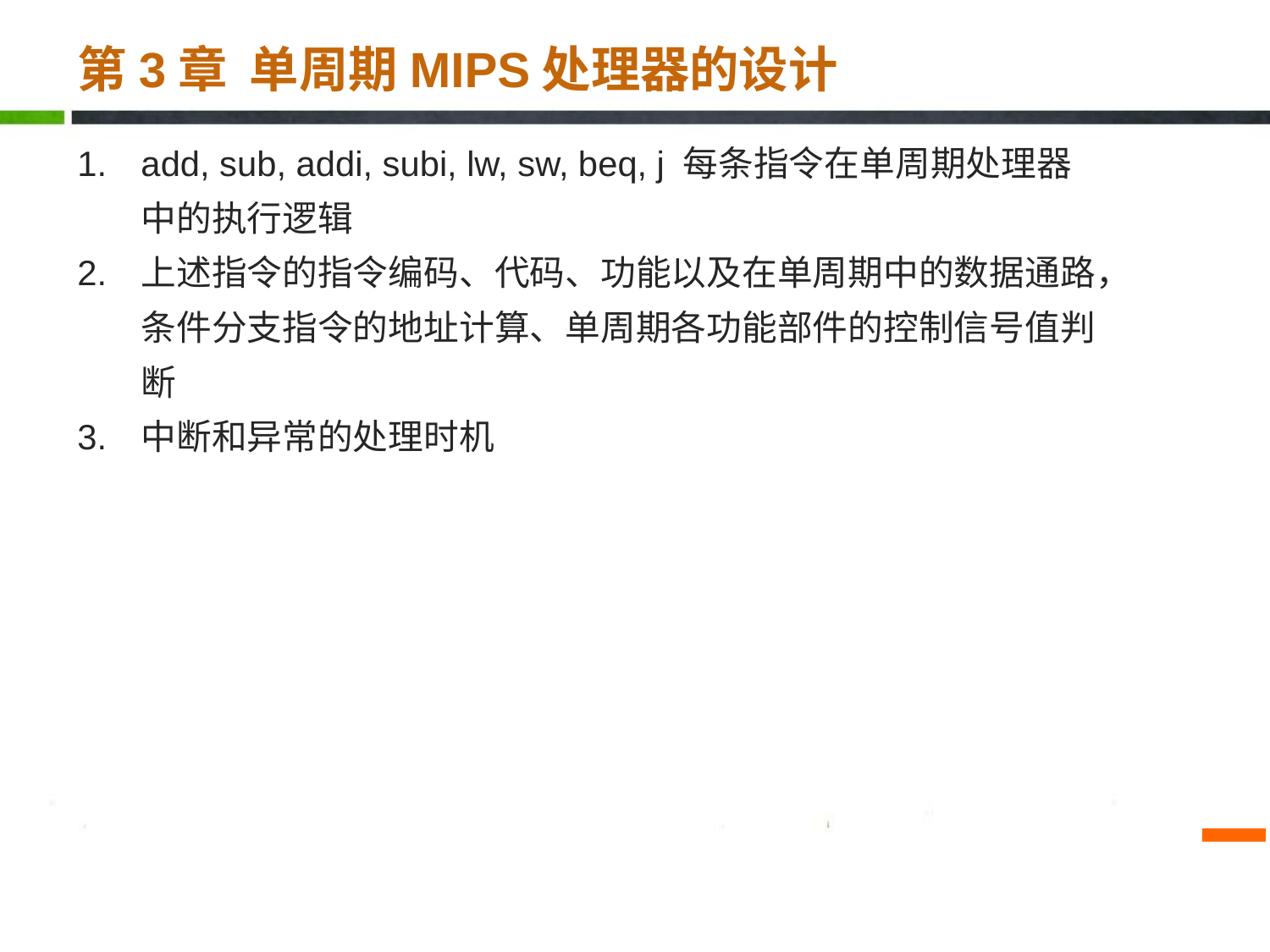

第3章  单周期MIPS处理器的设计
add, sub, addi, subi, lw, sw, beq, j 每条指令在单周期处理器中的执行逻辑
上述指令的指令编码、代码、功能以及在单周期中的数据通路，条件分支指令的地址计算、单周期各功能部件的控制信号值判断
中断和异常的处理时机